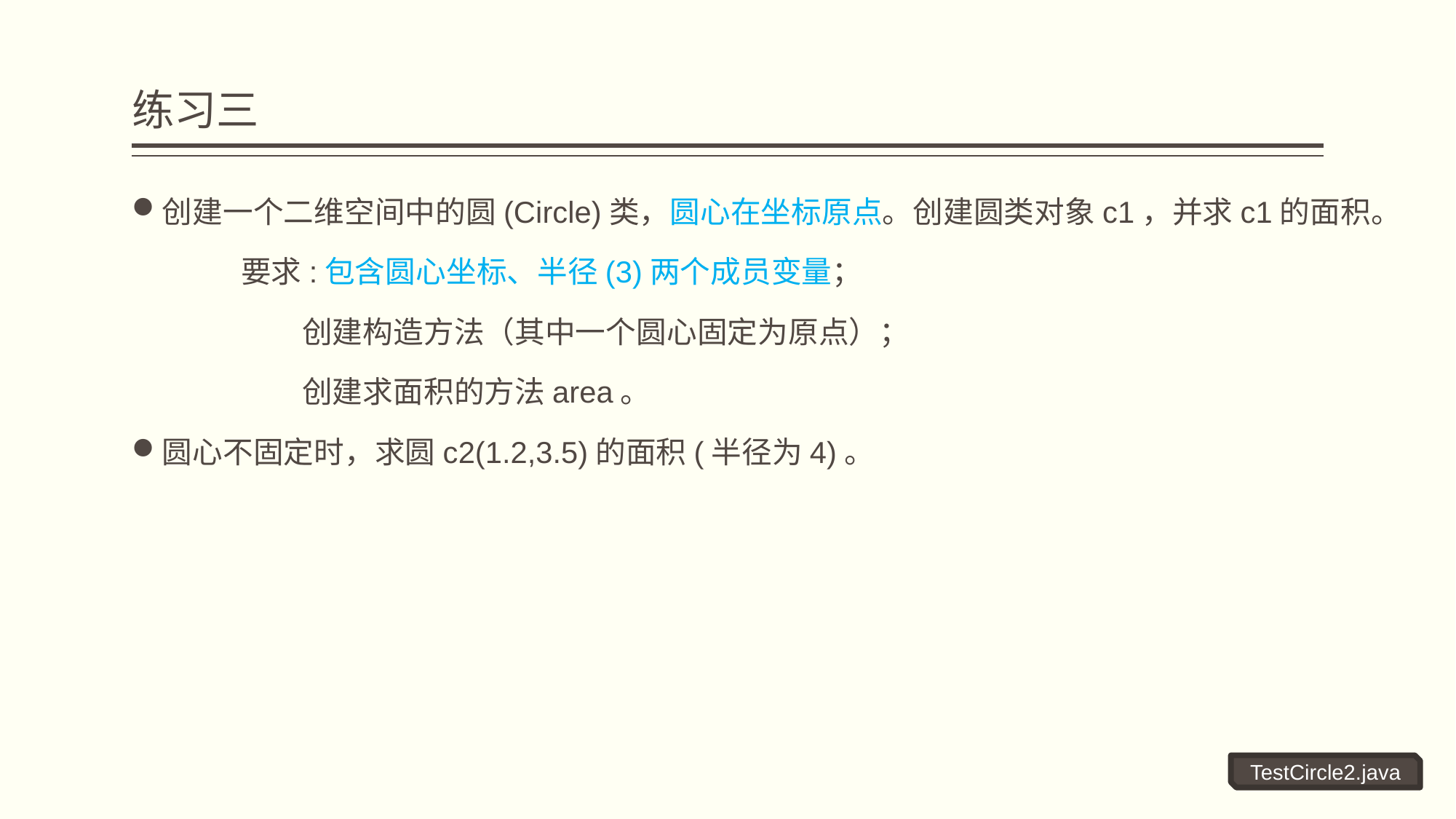

# 练习三
创建一个二维空间中的圆(Circle)类，圆心在坐标原点。创建圆类对象c1，并求c1的面积。
	要求:包含圆心坐标、半径(3)两个成员变量；
	        创建构造方法（其中一个圆心固定为原点）；
	        创建求面积的方法area。
圆心不固定时，求圆c2(1.2,3.5)的面积(半径为4)。

TestCircle2.java